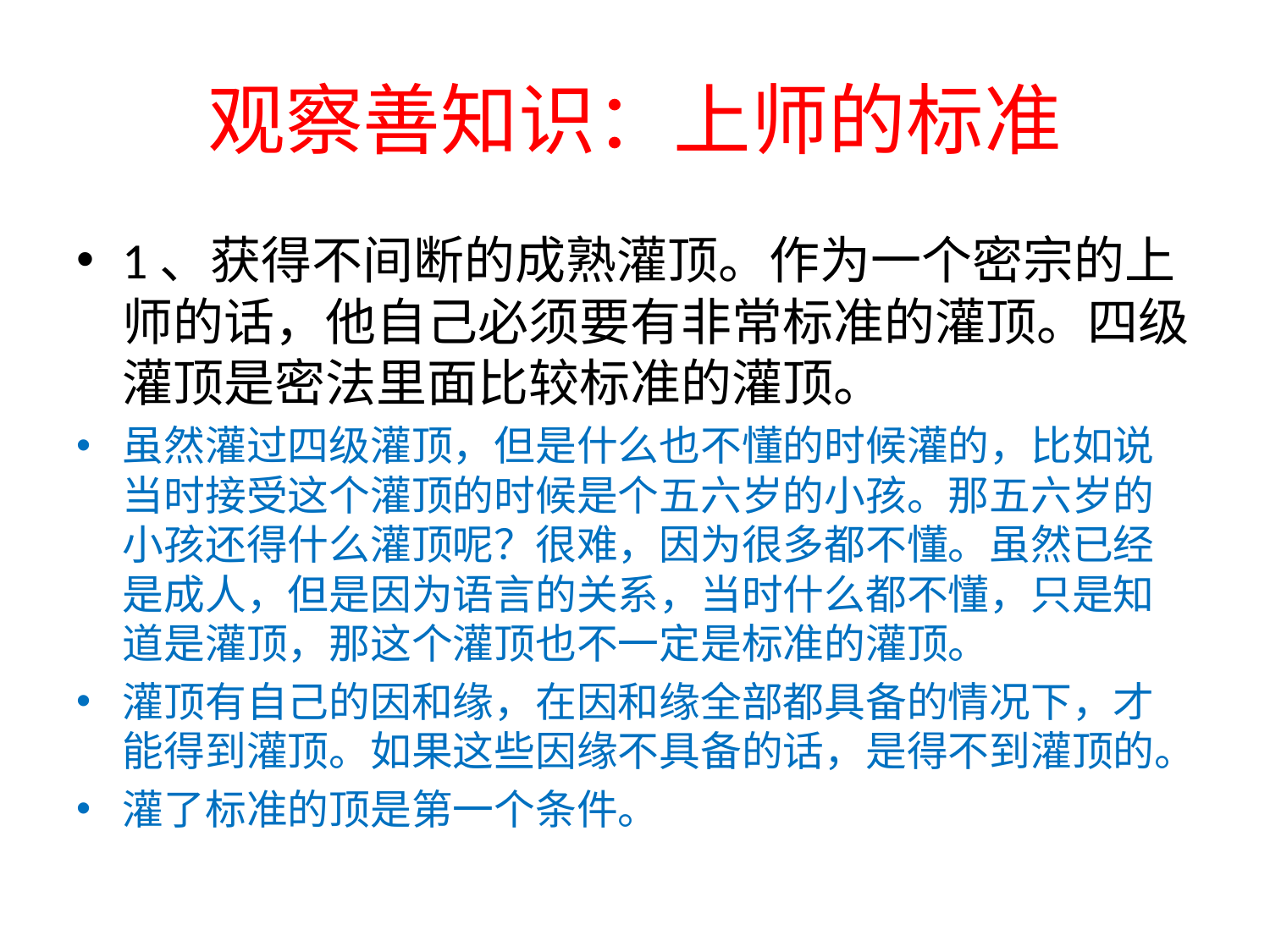

# 观察善知识：上师的标准
1、获得不间断的成熟灌顶。作为一个密宗的上师的话，他自己必须要有非常标准的灌顶。四级灌顶是密法里面比较标准的灌顶。
虽然灌过四级灌顶，但是什么也不懂的时候灌的，比如说当时接受这个灌顶的时候是个五六岁的小孩。那五六岁的小孩还得什么灌顶呢？很难，因为很多都不懂。虽然已经是成人，但是因为语言的关系，当时什么都不懂，只是知道是灌顶，那这个灌顶也不一定是标准的灌顶。
灌顶有自己的因和缘，在因和缘全部都具备的情况下，才能得到灌顶。如果这些因缘不具备的话，是得不到灌顶的。
灌了标准的顶是第一个条件。